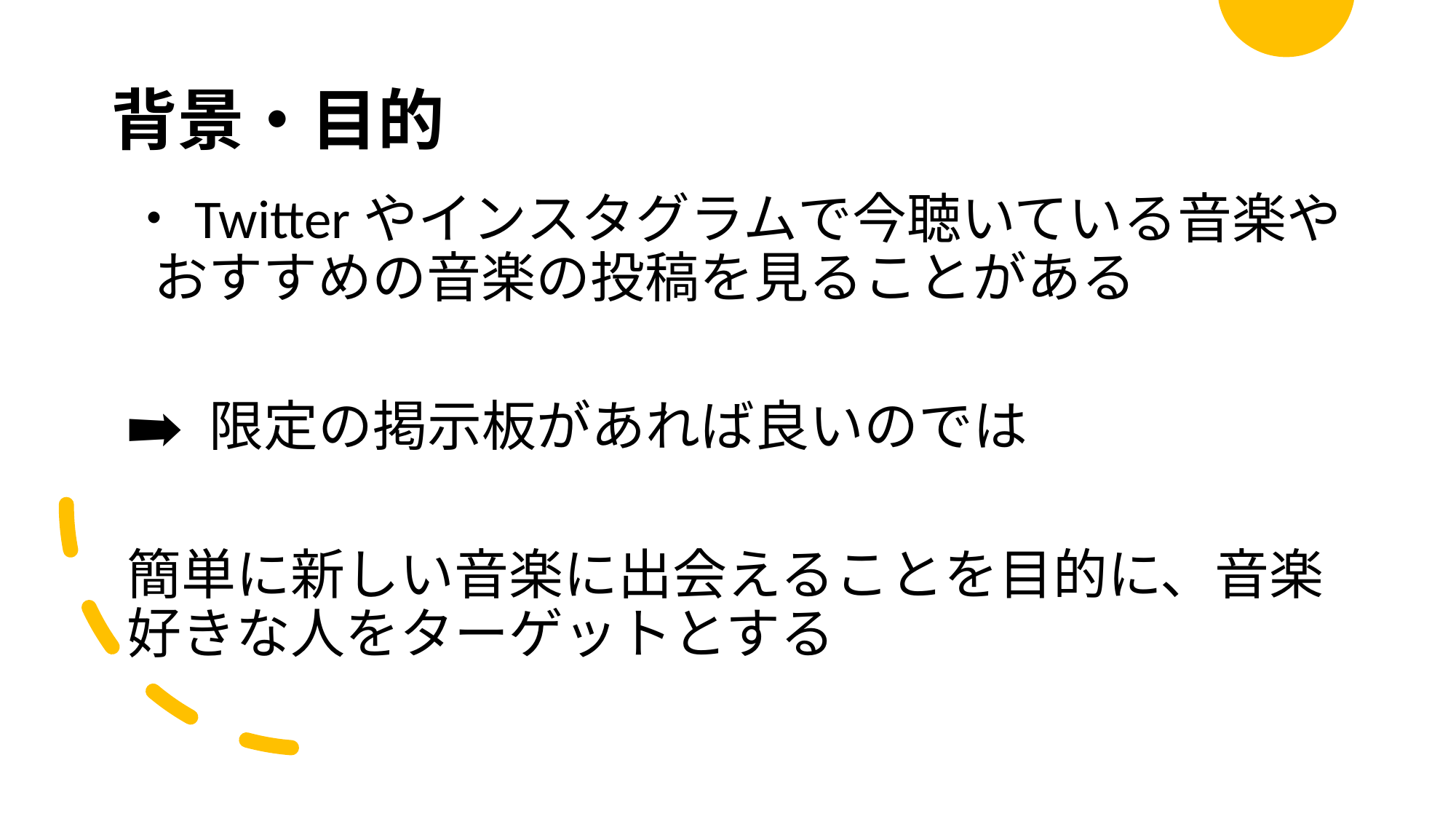

# 背景・目的
・Twitterやインスタグラムで今聴いている音楽やおすすめの音楽の投稿を見ることがある

➡ 限定の掲示板があれば良いのでは

簡単に新しい音楽に出会えることを目的に、音楽好きな人をターゲットとする